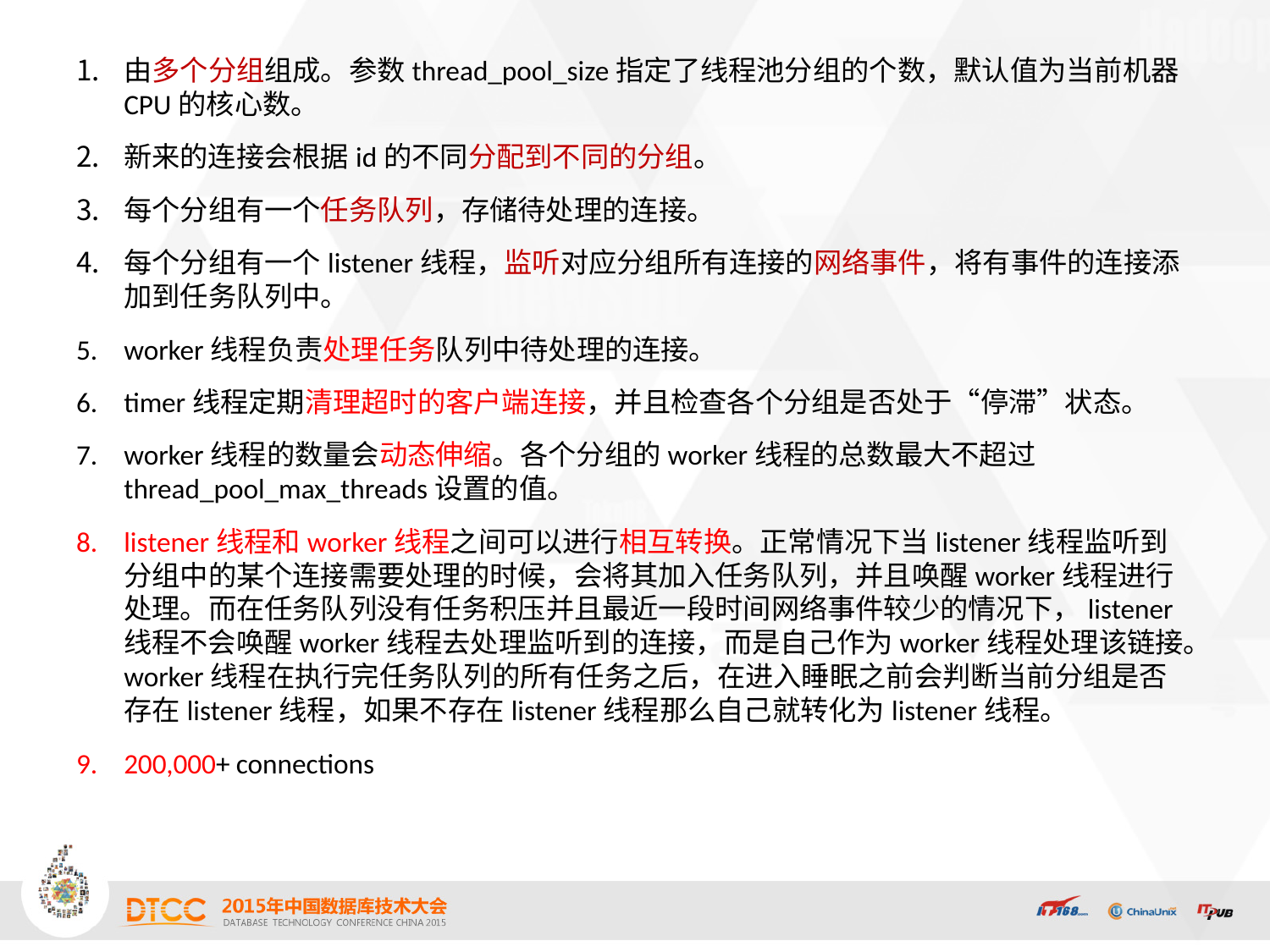

由多个分组组成。参数thread_pool_size指定了线程池分组的个数，默认值为当前机器CPU的核心数。
新来的连接会根据id的不同分配到不同的分组。
每个分组有一个任务队列，存储待处理的连接。
每个分组有一个listener线程，监听对应分组所有连接的网络事件，将有事件的连接添加到任务队列中。
worker线程负责处理任务队列中待处理的连接。
timer线程定期清理超时的客户端连接，并且检查各个分组是否处于“停滞”状态。
worker线程的数量会动态伸缩。各个分组的worker线程的总数最大不超过thread_pool_max_threads设置的值。
listener线程和worker线程之间可以进行相互转换。正常情况下当listener线程监听到分组中的某个连接需要处理的时候，会将其加入任务队列，并且唤醒worker线程进行处理。而在任务队列没有任务积压并且最近一段时间网络事件较少的情况下，listener线程不会唤醒worker线程去处理监听到的连接，而是自己作为worker线程处理该链接。worker线程在执行完任务队列的所有任务之后，在进入睡眠之前会判断当前分组是否存在listener线程，如果不存在listener线程那么自己就转化为listener线程。
200,000+ connections